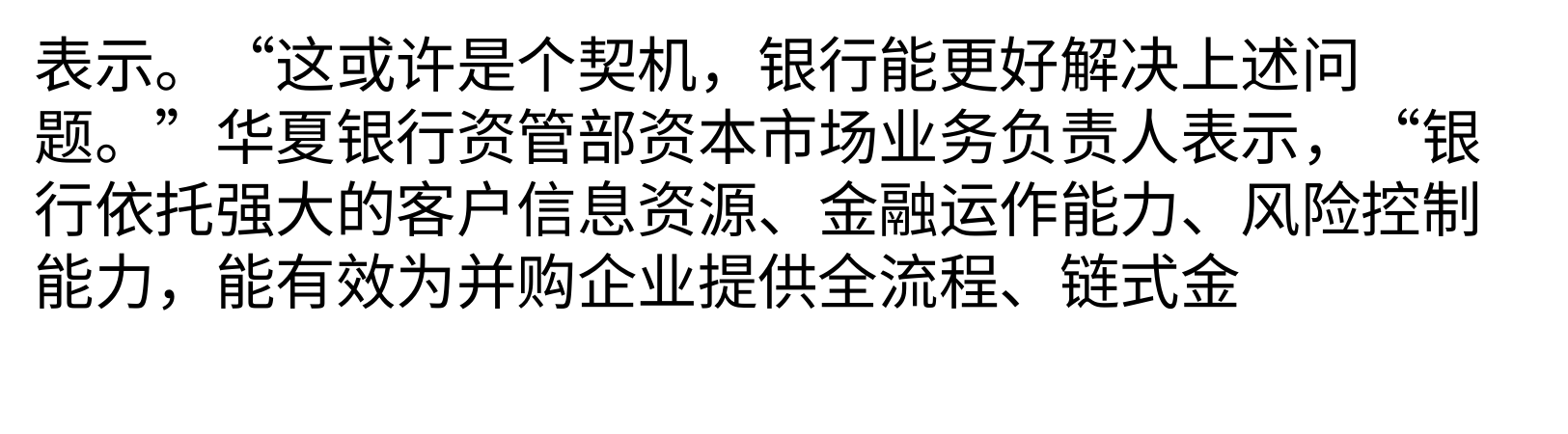

表示。“这或许是个契机，银行能更好解决上述问题。”华夏银行资管部资本市场业务负责人表示，“银行依托强大的客户信息资源、金融运作能力、风险控制能力，能有效为并购企业提供全流程、链式金